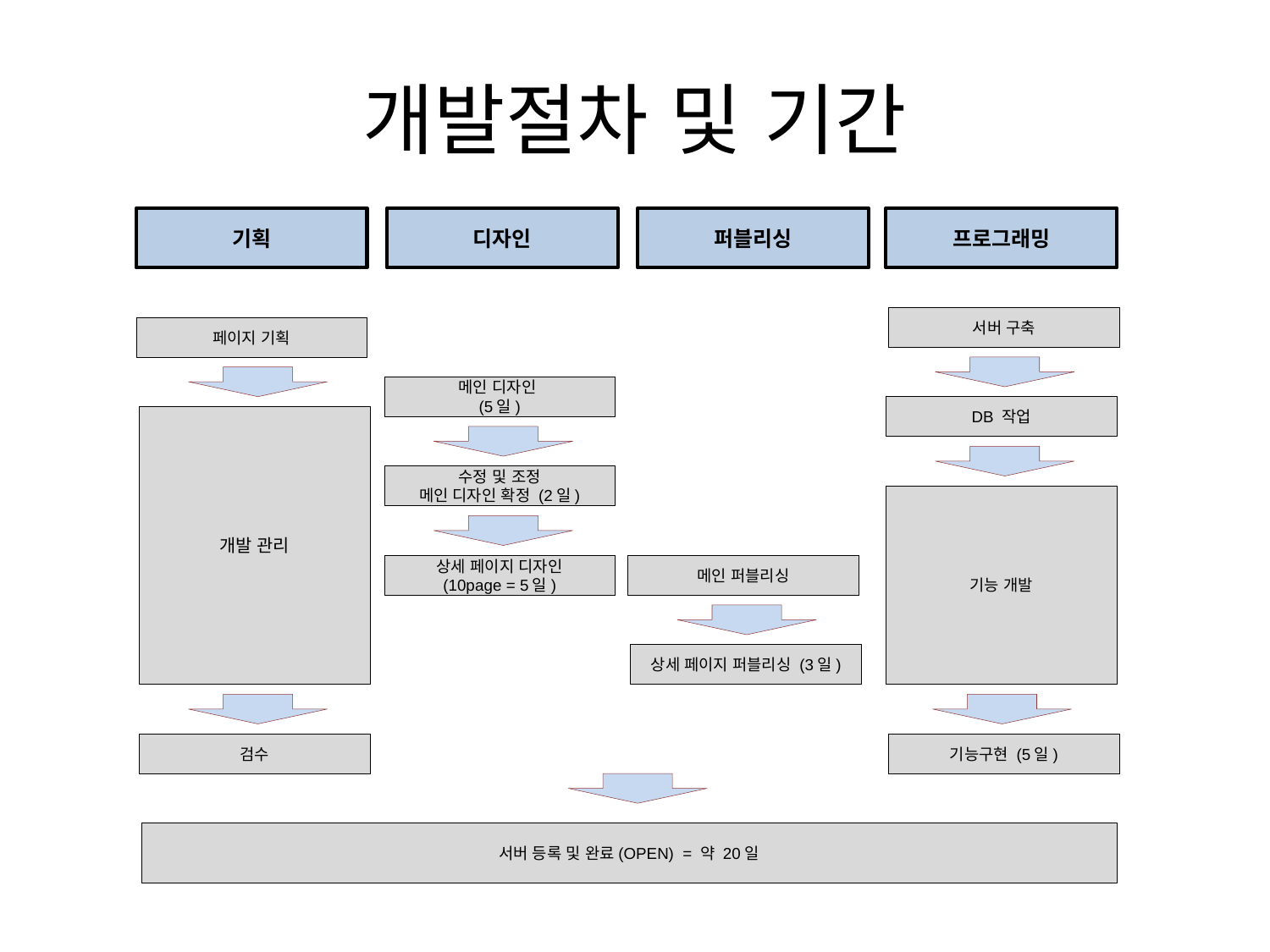

# 개발절차 및 기간
기획
디자인
퍼블리싱
프로그래밍
서버 구축
페이지 기획

메인 디자인
(5일)
DB 작업
개발 관리

수정 및 조정
메인 디자인 확정 (2일)
기능 개발

상세 페이지 디자인
(10page = 5일)
메인 퍼블리싱

상세 페이지 퍼블리싱 (3일)

검수
기능구현 (5일)

서버 등록 및 완료(OPEN)  = 약 20일